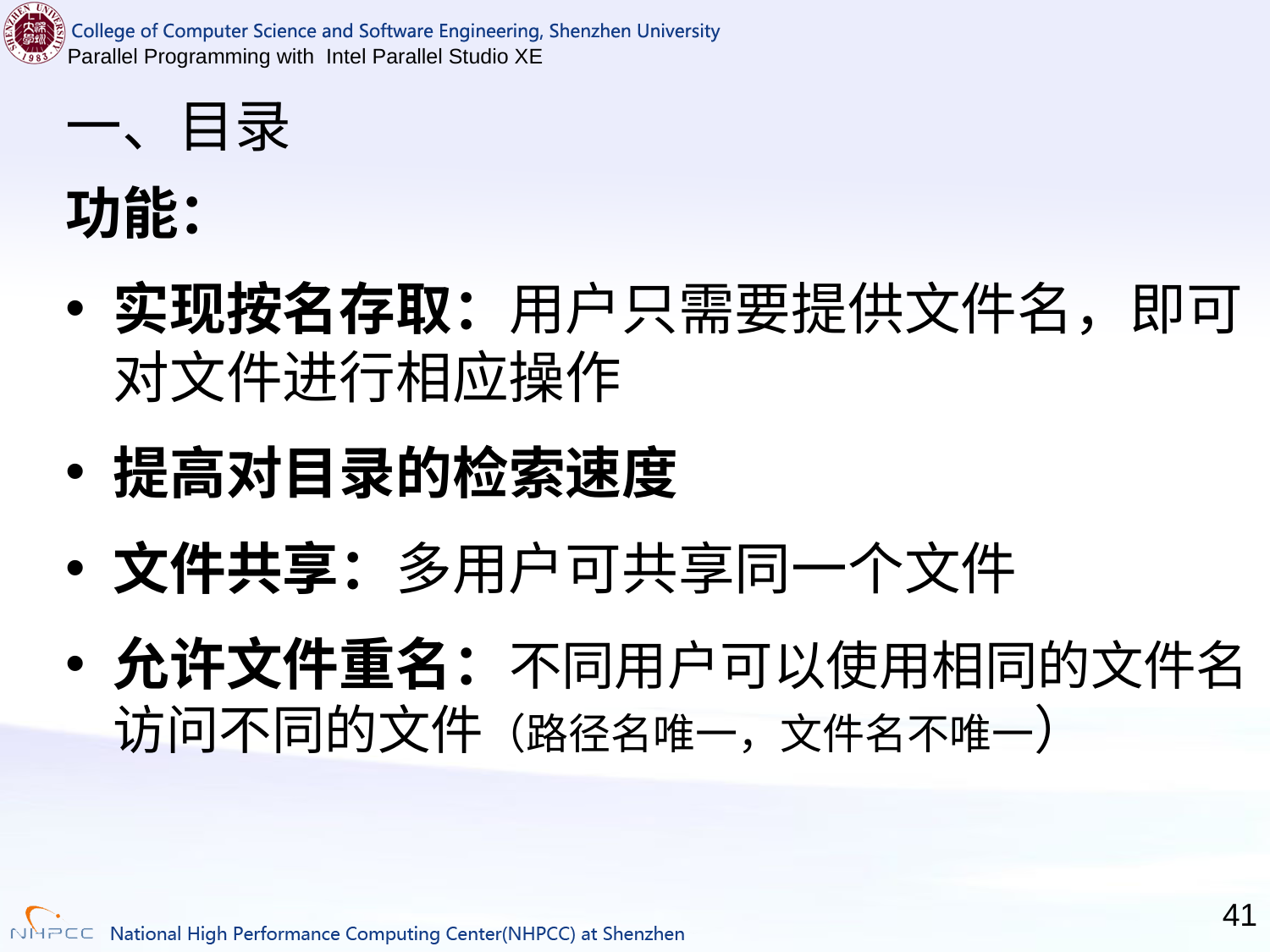

# 一、目录
功能：
实现按名存取：用户只需要提供文件名，即可对文件进行相应操作
提高对目录的检索速度
文件共享：多用户可共享同一个文件
允许文件重名：不同用户可以使用相同的文件名访问不同的文件（路径名唯一，文件名不唯一）
41